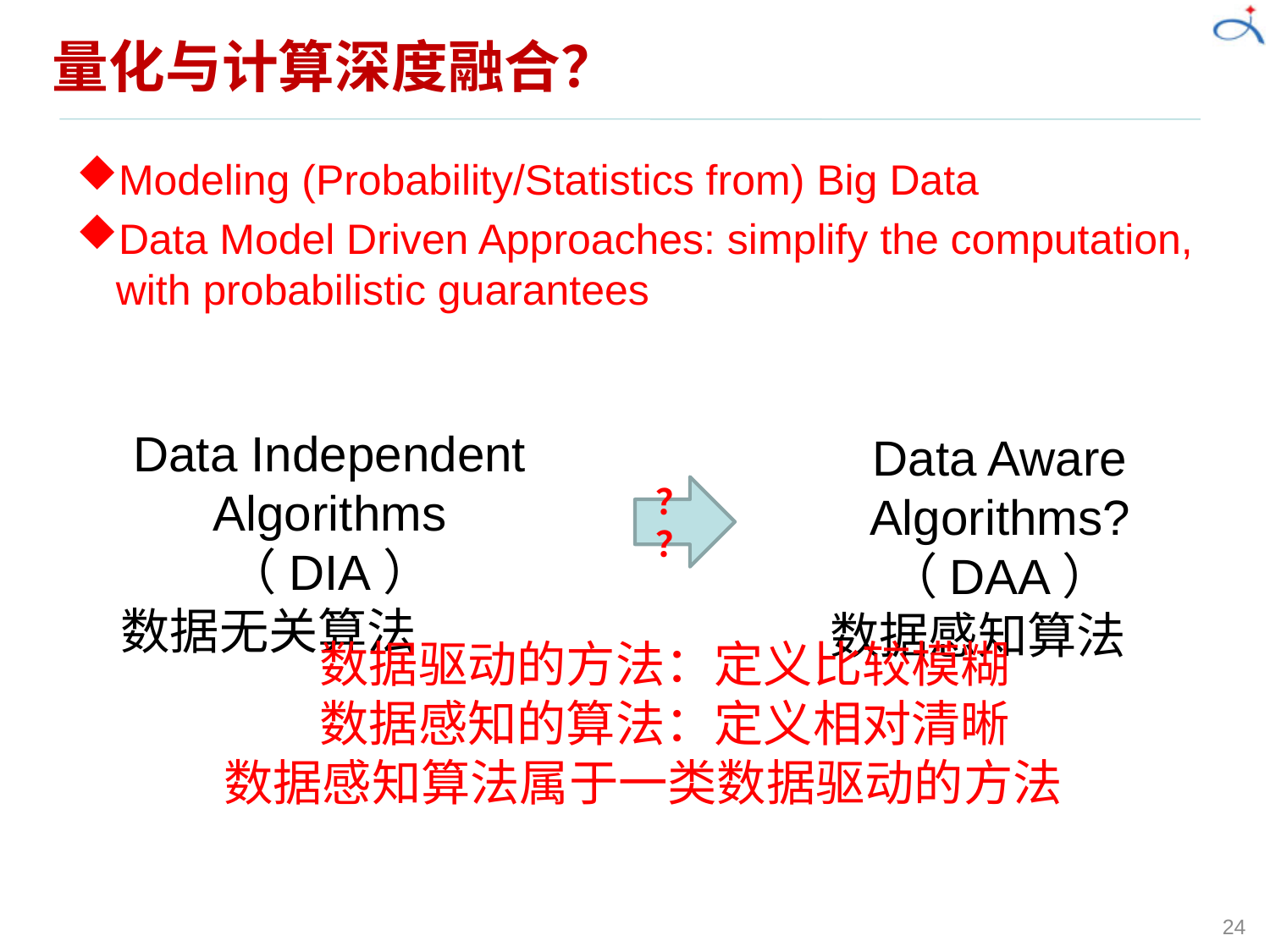

# 量化与计算深度融合？
Modeling (Probability/Statistics from) Big Data
Data Model Driven Approaches: simplify the computation, with probabilistic guarantees
Data Independent Algorithms
（DIA）
数据无关算法
Data Aware Algorithms?
（DAA）
数据感知算法
？？
数据驱动的方法：定义比较模糊
数据感知的算法：定义相对清晰
数据感知算法属于一类数据驱动的方法
24